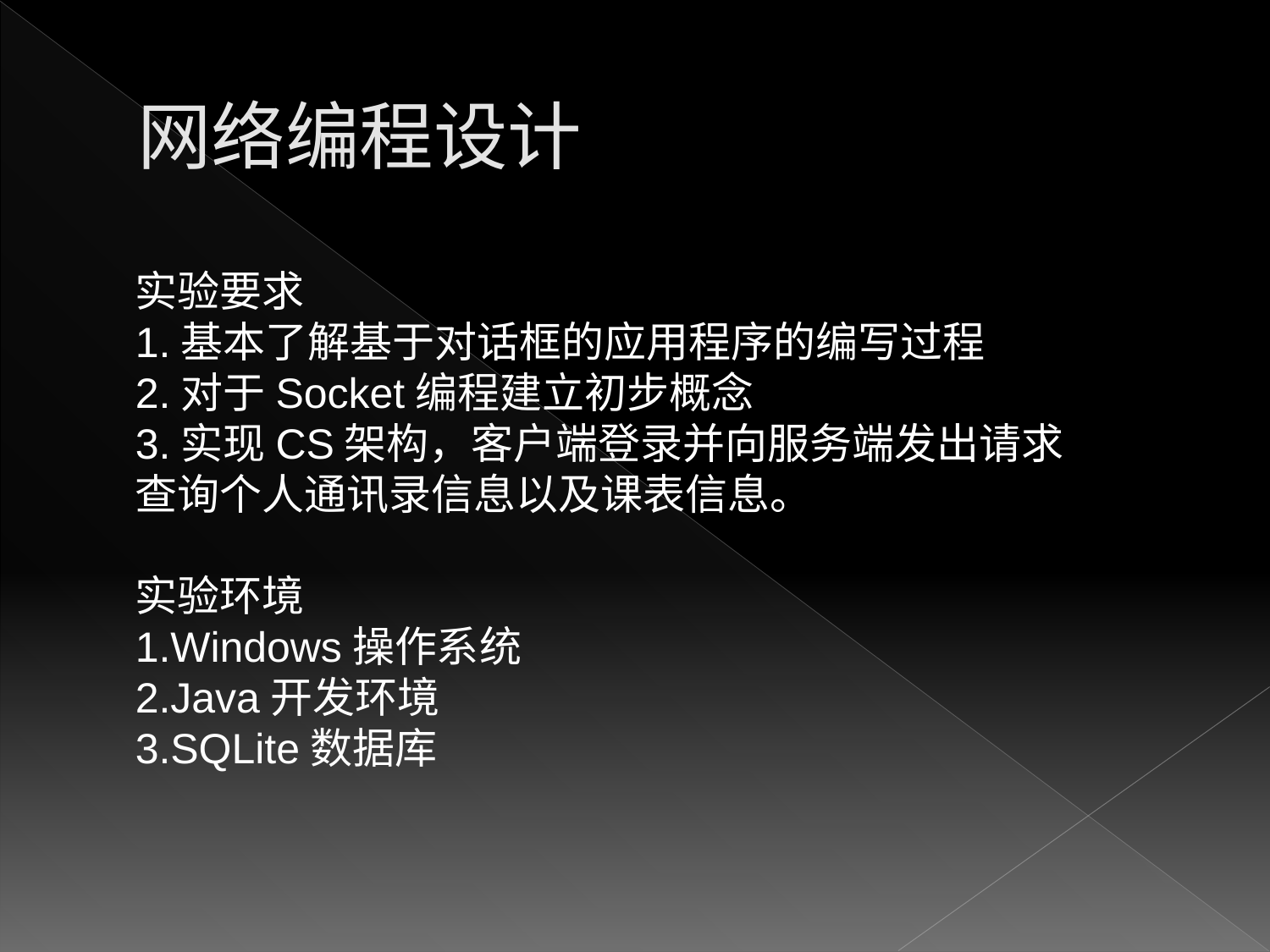

# 网络编程设计
实验要求
1.基本了解基于对话框的应用程序的编写过程
2.对于Socket编程建立初步概念
3.实现CS架构，客户端登录并向服务端发出请求查询个人通讯录信息以及课表信息。

实验环境
1.Windows操作系统
2.Java开发环境
3.SQLite数据库